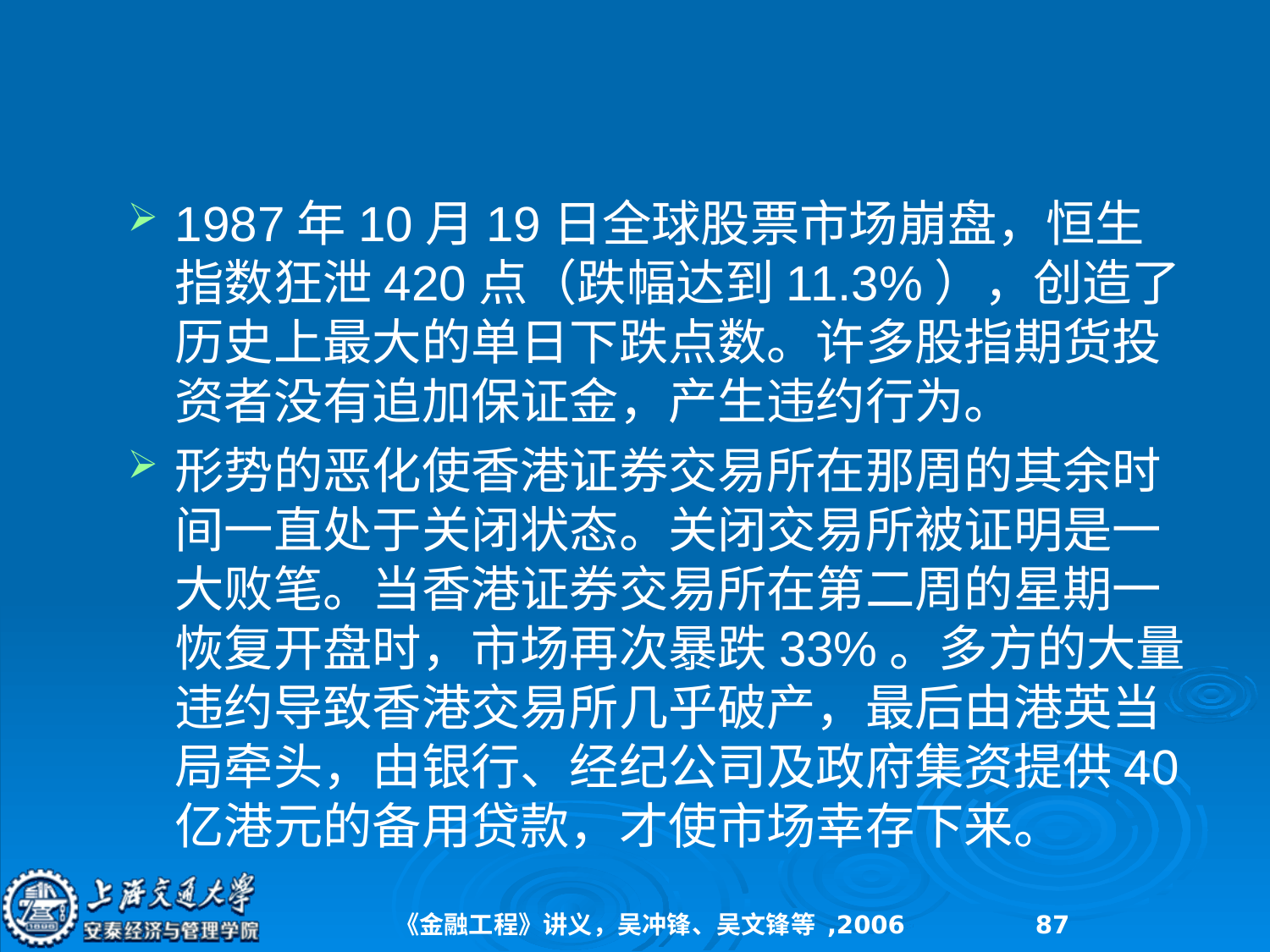

#
1987年10月19日全球股票市场崩盘，恒生指数狂泄420点（跌幅达到11.3%），创造了历史上最大的单日下跌点数。许多股指期货投资者没有追加保证金，产生违约行为。
形势的恶化使香港证券交易所在那周的其余时间一直处于关闭状态。关闭交易所被证明是一大败笔。当香港证券交易所在第二周的星期一恢复开盘时，市场再次暴跌33%。多方的大量违约导致香港交易所几乎破产，最后由港英当局牵头，由银行、经纪公司及政府集资提供40亿港元的备用贷款，才使市场幸存下来。